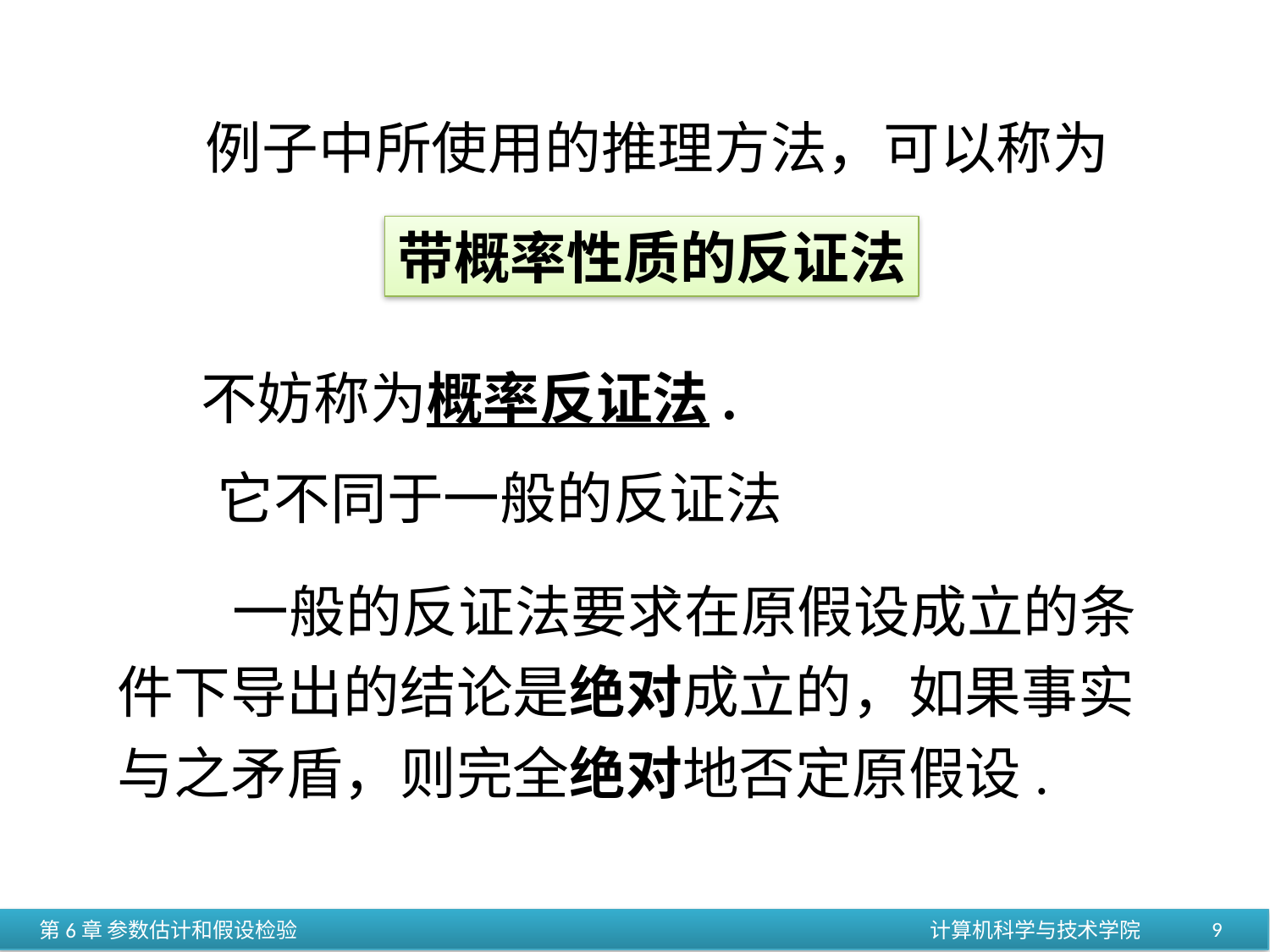

例子中所使用的推理方法，可以称为
带概率性质的反证法
不妨称为概率反证法.
它不同于一般的反证法
        一般的反证法要求在原假设成立的条件下导出的结论是绝对成立的，如果事实与之矛盾，则完全绝对地否定原假设.